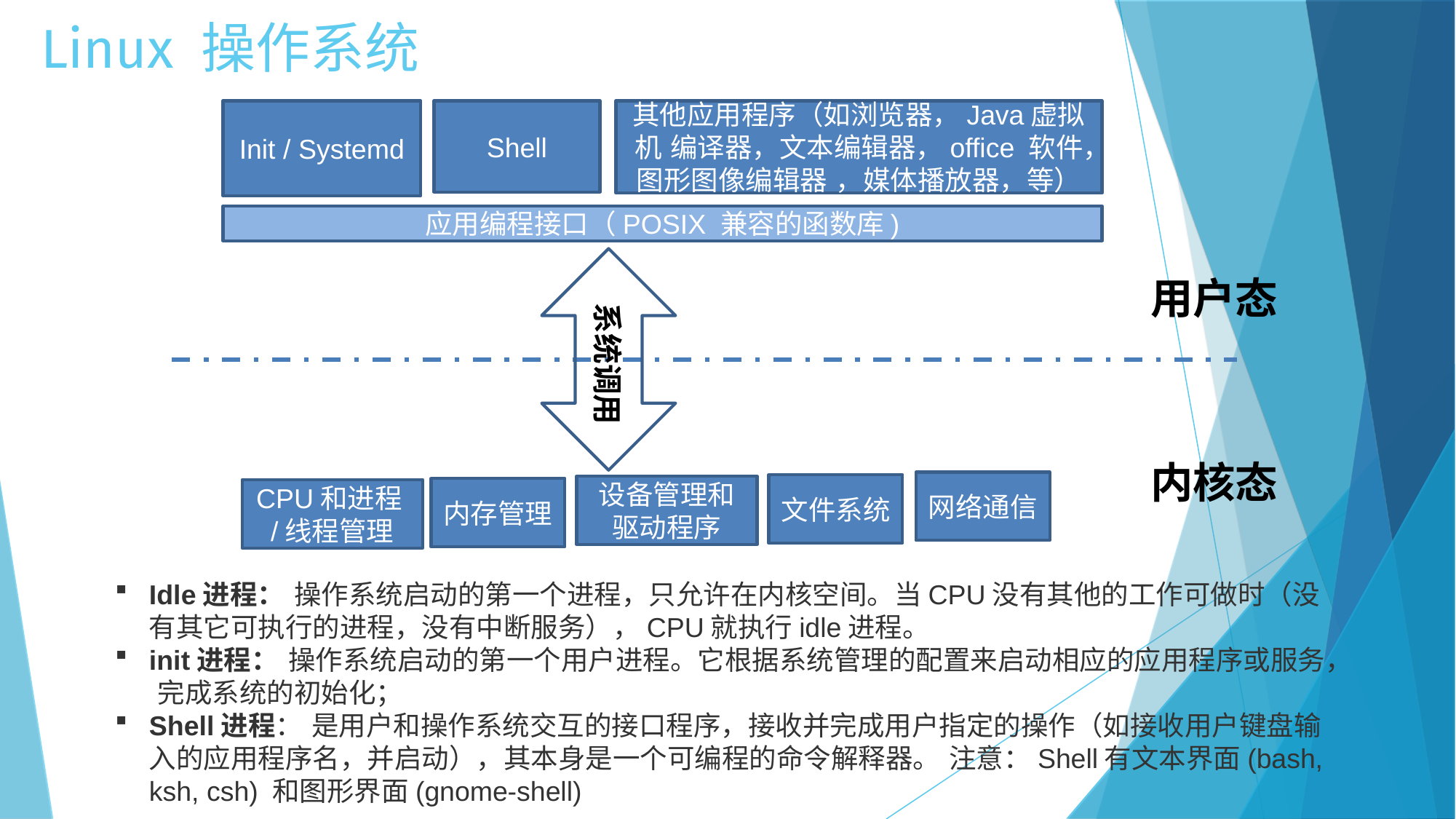

Linux 操作系统
Init / Systemd
其他应用程序（如浏览器，Java虚拟机 编译器，文本编辑器，office 软件，图形图像编辑器 ，媒体播放器，等）
Shell
应用编程接口（POSIX 兼容的函数库)

系统调用
网络通信
文件系统
设备管理和
驱动程序
内存管理
CPU和进程/线程管理
用户态
内核态
Idle进程： 操作系统启动的第一个进程，只允许在内核空间。当CPU没有其他的工作可做时（没有其它可执行的进程，没有中断服务），CPU就执行idle进程。
init进程： 操作系统启动的第一个用户进程。它根据系统管理的配置来启动相应的应用程序或服务， 完成系统的初始化；
Shell进程： 是用户和操作系统交互的接口程序，接收并完成用户指定的操作（如接收用户键盘输入的应用程序名，并启动），其本身是一个可编程的命令解释器。 注意：Shell有文本界面(bash, ksh, csh) 和图形界面(gnome-shell)